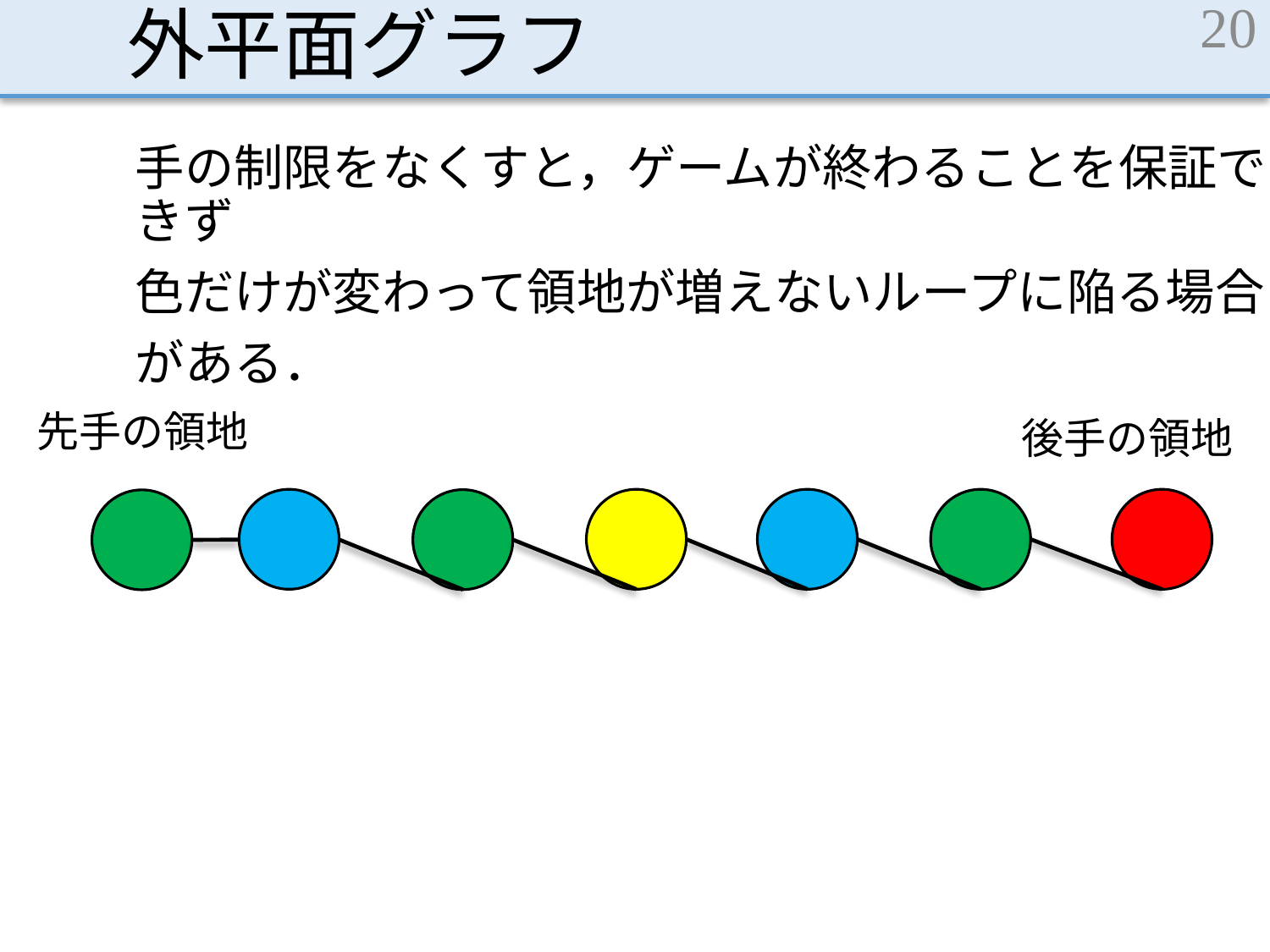

# 外平面グラフ
20

手の制限をなくすと，ゲームが終わることを保証できず
色だけが変わって領地が増えないループに陥る場合
がある．
先手の領地
後手の領地